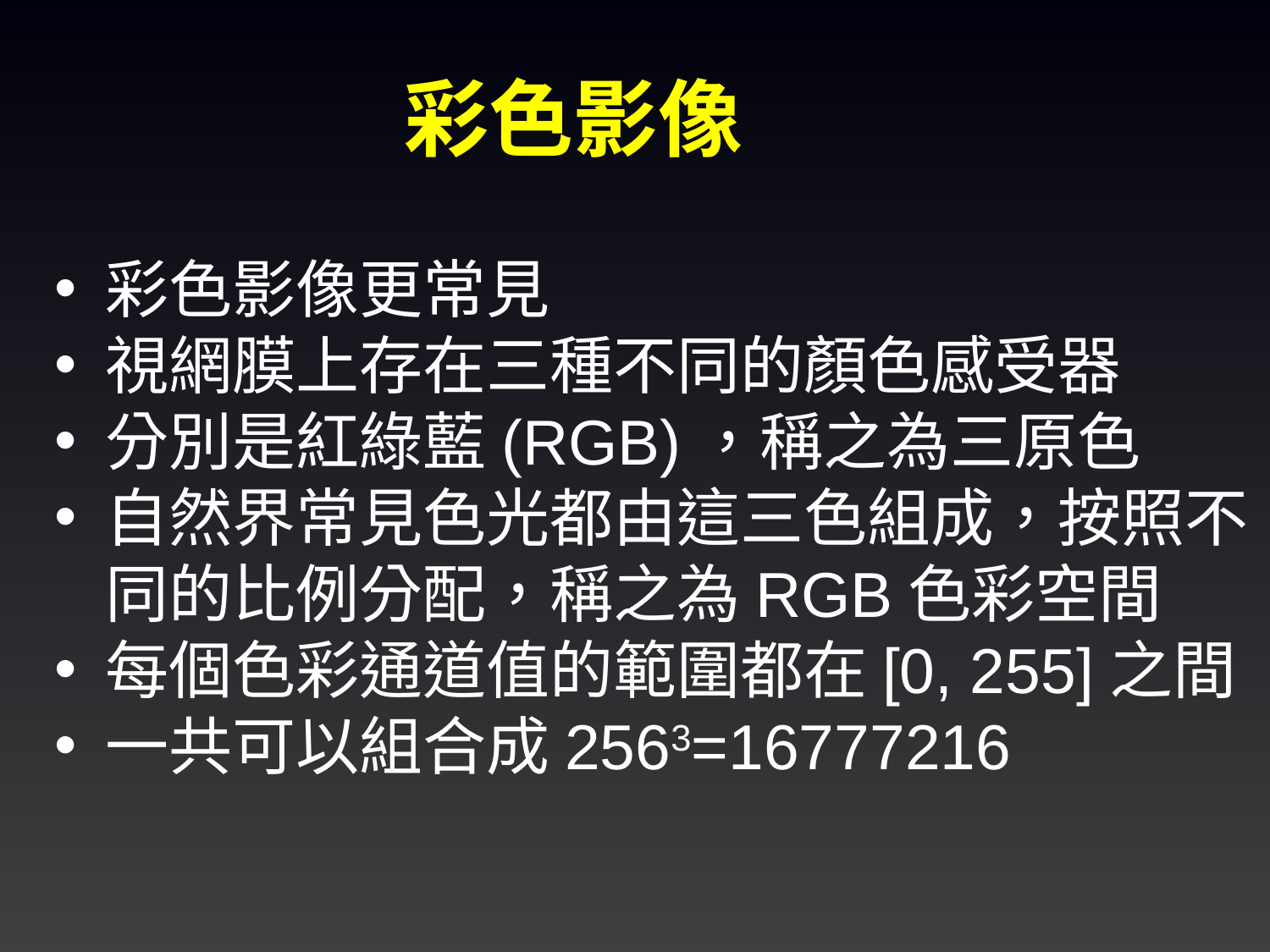

彩色影像
彩色影像更常見
視網膜上存在三種不同的顏色感受器
分別是紅綠藍(RGB)，稱之為三原色
自然界常見色光都由這三色組成，按照不同的比例分配，稱之為RGB色彩空間
每個色彩通道值的範圍都在[0, 255]之間
一共可以組合成2563=16777216